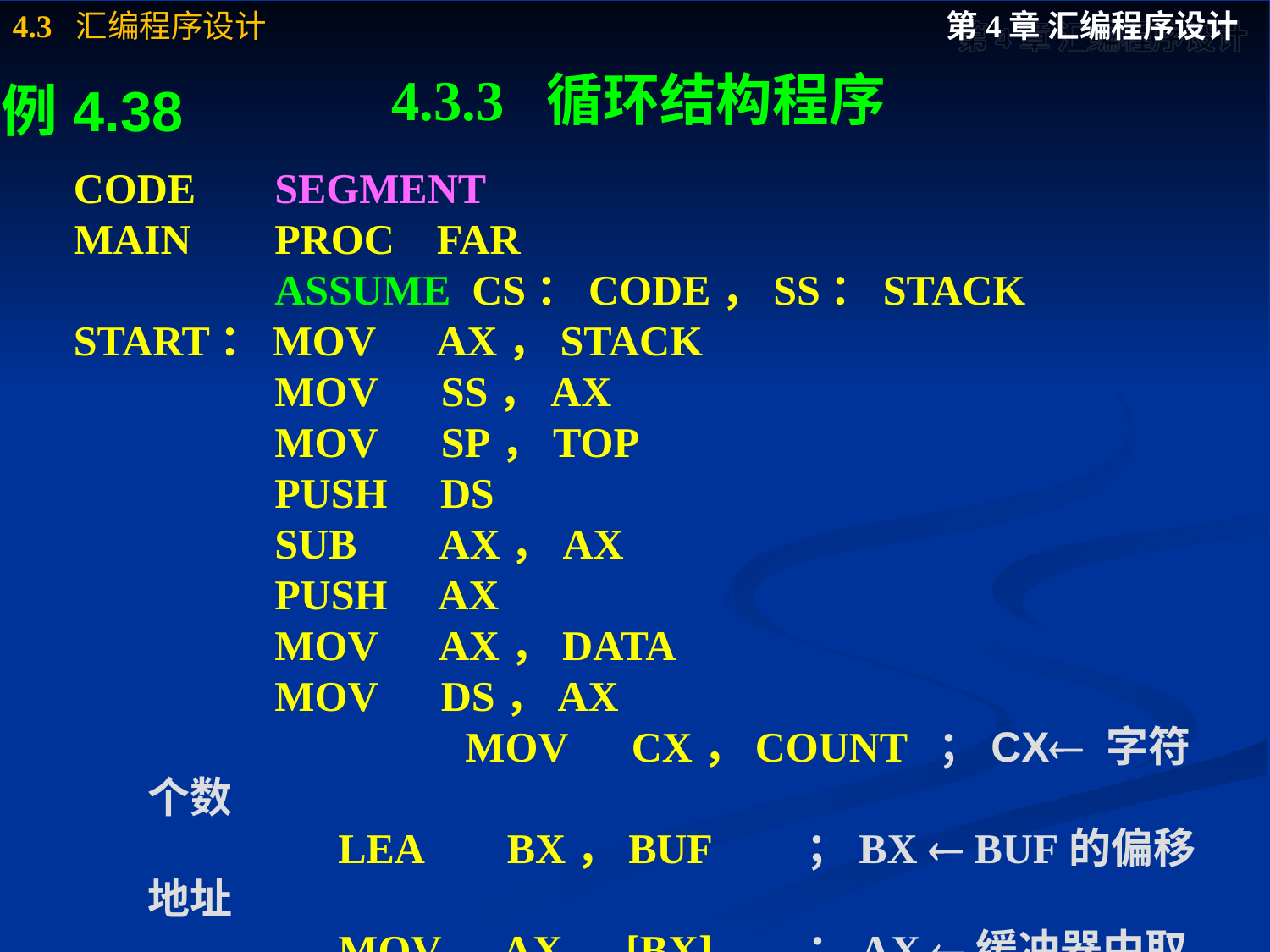

# 4.3.3  循环结构程序
例4.38
CODE	SEGMENT
MAIN	PROC    FAR
		ASSUME  CS：CODE，SS：STACK
START：MOV      AX，STACK
		MOV      SS，AX
		MOV      SP，TOP
		PUSH     DS
		SUB        AX，AX
		PUSH     AX
		MOV      AX，DATA
		MOV      DS，AX
			      MOV      CX，COUNT  ；CX← 字符个数
		      LEA        BX，BUF        ；BX ← BUF的偏移地址
		      MOV      AX，[BX]        ；AX ←缓冲器中取一个数